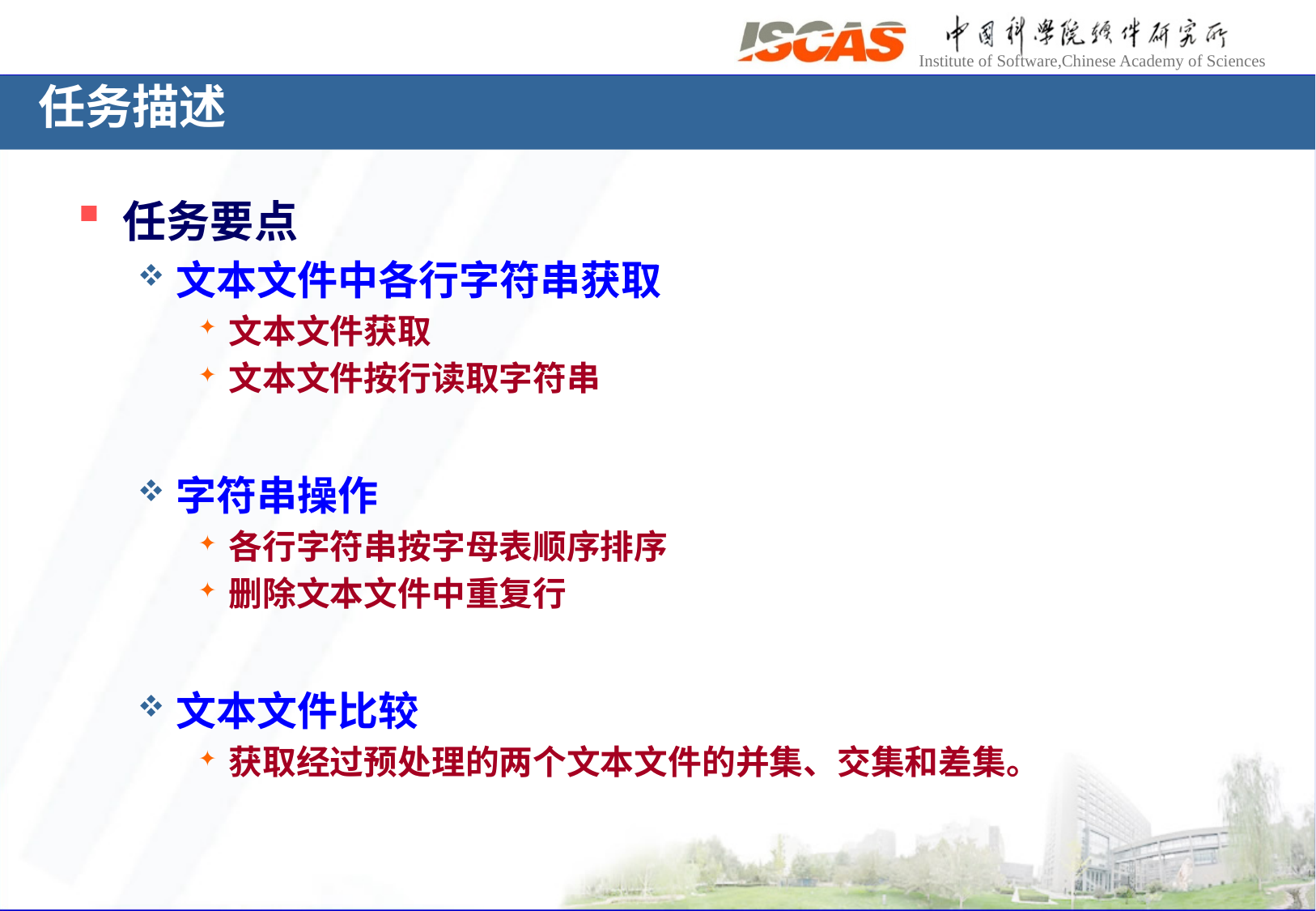

任务描述
任务要点
文本文件中各行字符串获取
文本文件获取
文本文件按行读取字符串

字符串操作
各行字符串按字母表顺序排序
删除文本文件中重复行

文本文件比较
获取经过预处理的两个文本文件的并集、交集和差集。